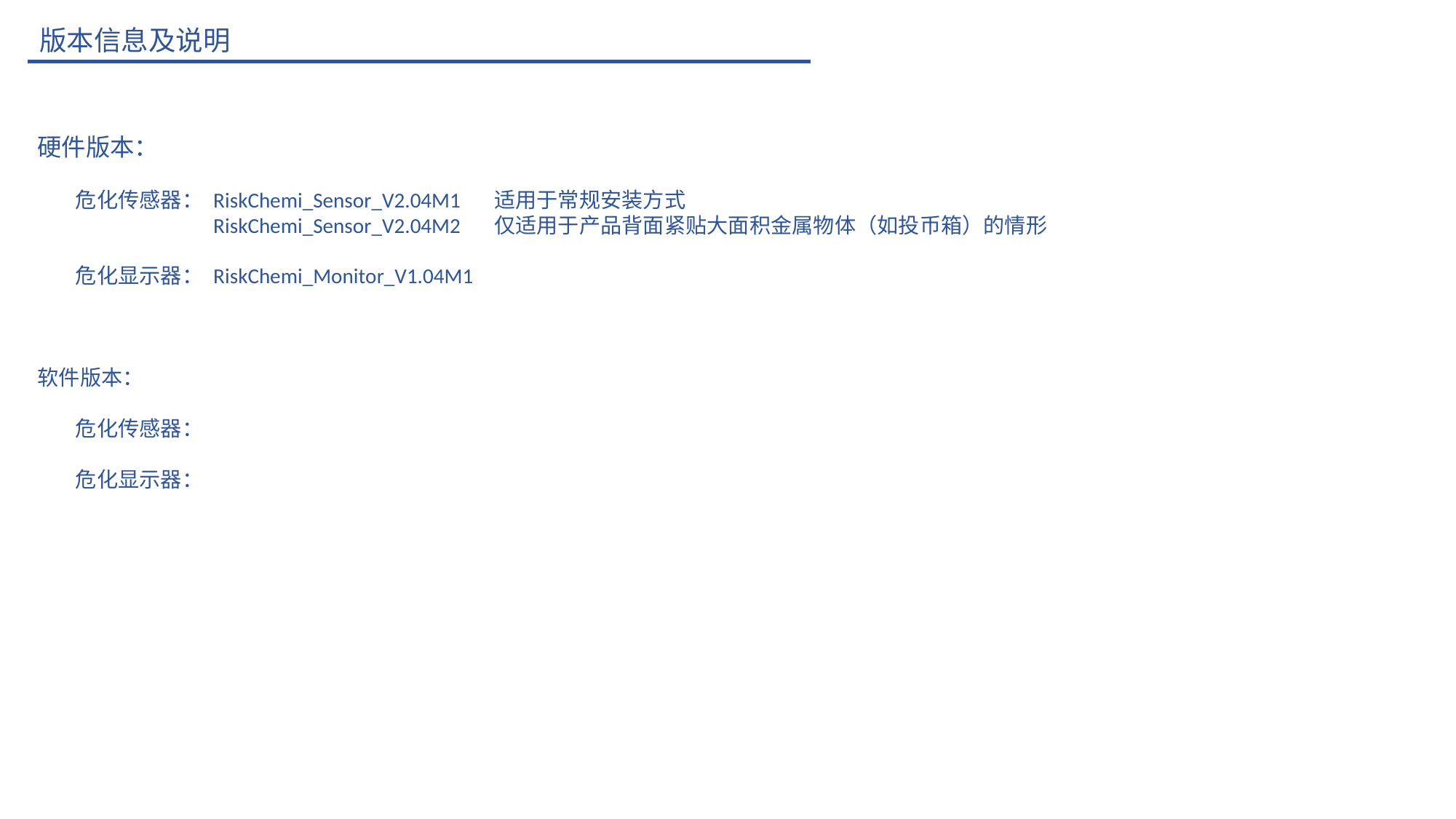

版本信息及说明
硬件版本：

       危化传感器： RiskChemi_Sensor_V2.04M1      适用于常规安装方式
       危化传感器： RiskChemi_Sensor_V2.04M2      仅适用于产品背面紧贴大面积金属物体（如投币箱）的情形

       危化显示器： RiskChemi_Monitor_V1.04M1

软件版本：

       危化传感器：

       危化显示器：